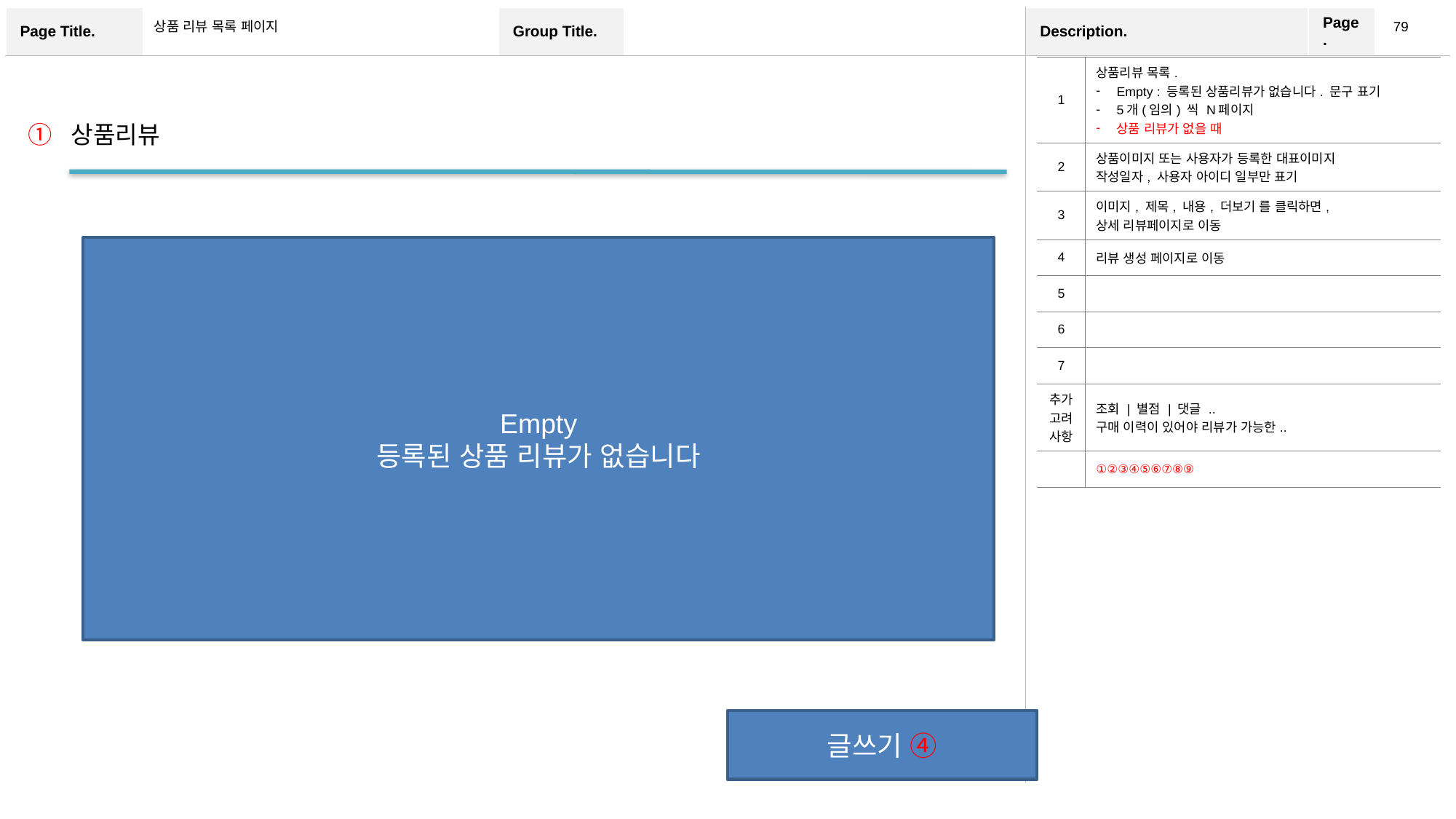

79
# 상품 리뷰 목록 페이지

| 1 | 상품리뷰 목록. Empty : 등록된 상품리뷰가 없습니다. 문구 표기 5개(임의) 씩 N페이지 상품 리뷰가 없을 때 |
| --- | --- |
| 2 | 상품이미지 또는 사용자가 등록한 대표이미지 작성일자, 사용자 아이디 일부만 표기 |
| 3 | 이미지, 제목, 내용, 더보기 를 클릭하면, 상세 리뷰페이지로 이동 |
| 4 | 리뷰 생성 페이지로 이동 |
| 5 |  |
| 6 |  |
| 7 |  |
| 추가 고려 사항 | 조회 | 별점 | 댓글 .. 구매 이력이 있어야 리뷰가 가능한.. |
|  | ①②③④⑤⑥⑦⑧⑨ |
①  상품리뷰
Empty
등록된 상품 리뷰가 없습니다
글쓰기 ④